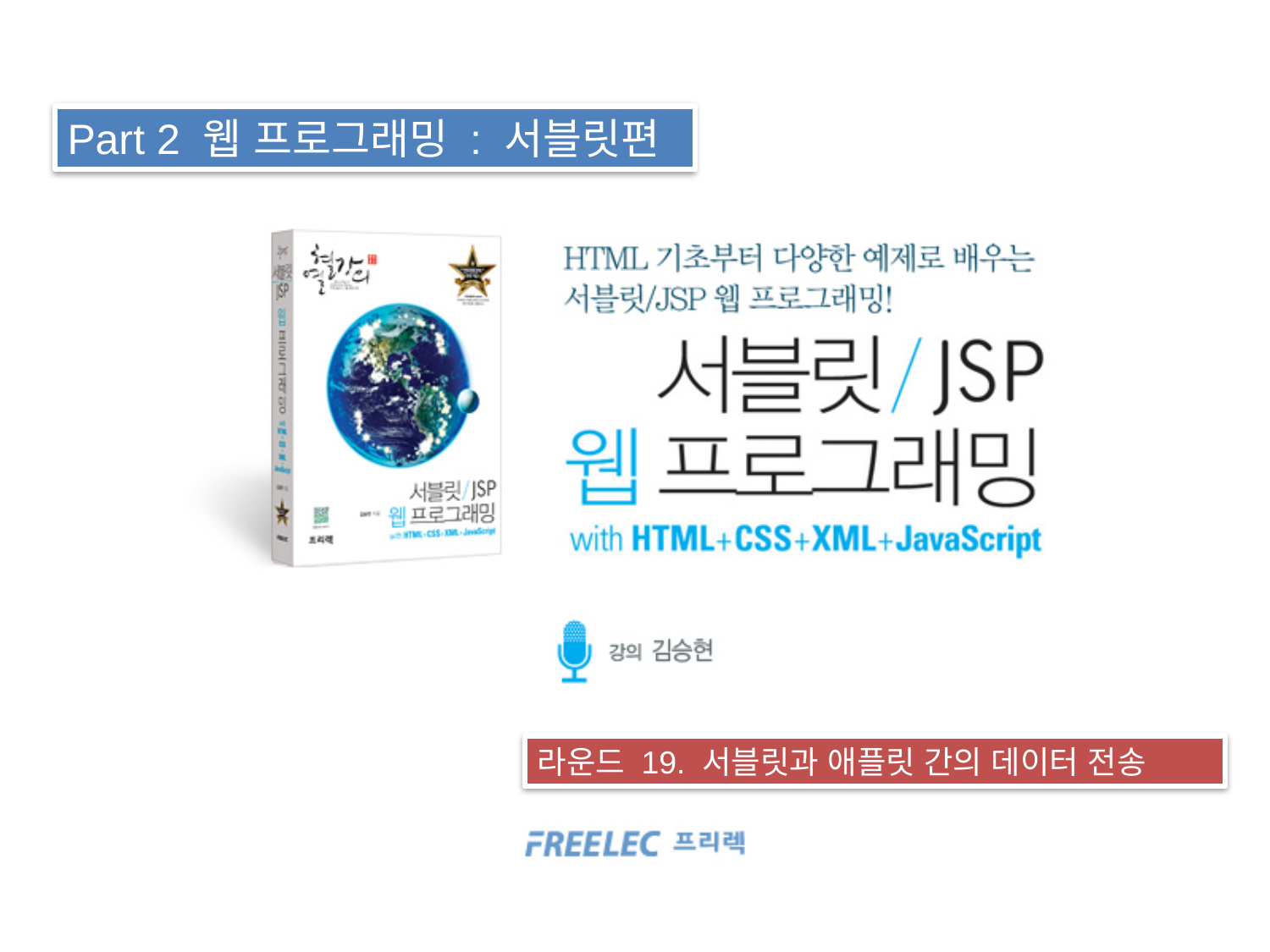

Part 2 웹 프로그래밍 : 서블릿편
라운드 19. 서블릿과 애플릿 간의 데이터 전송